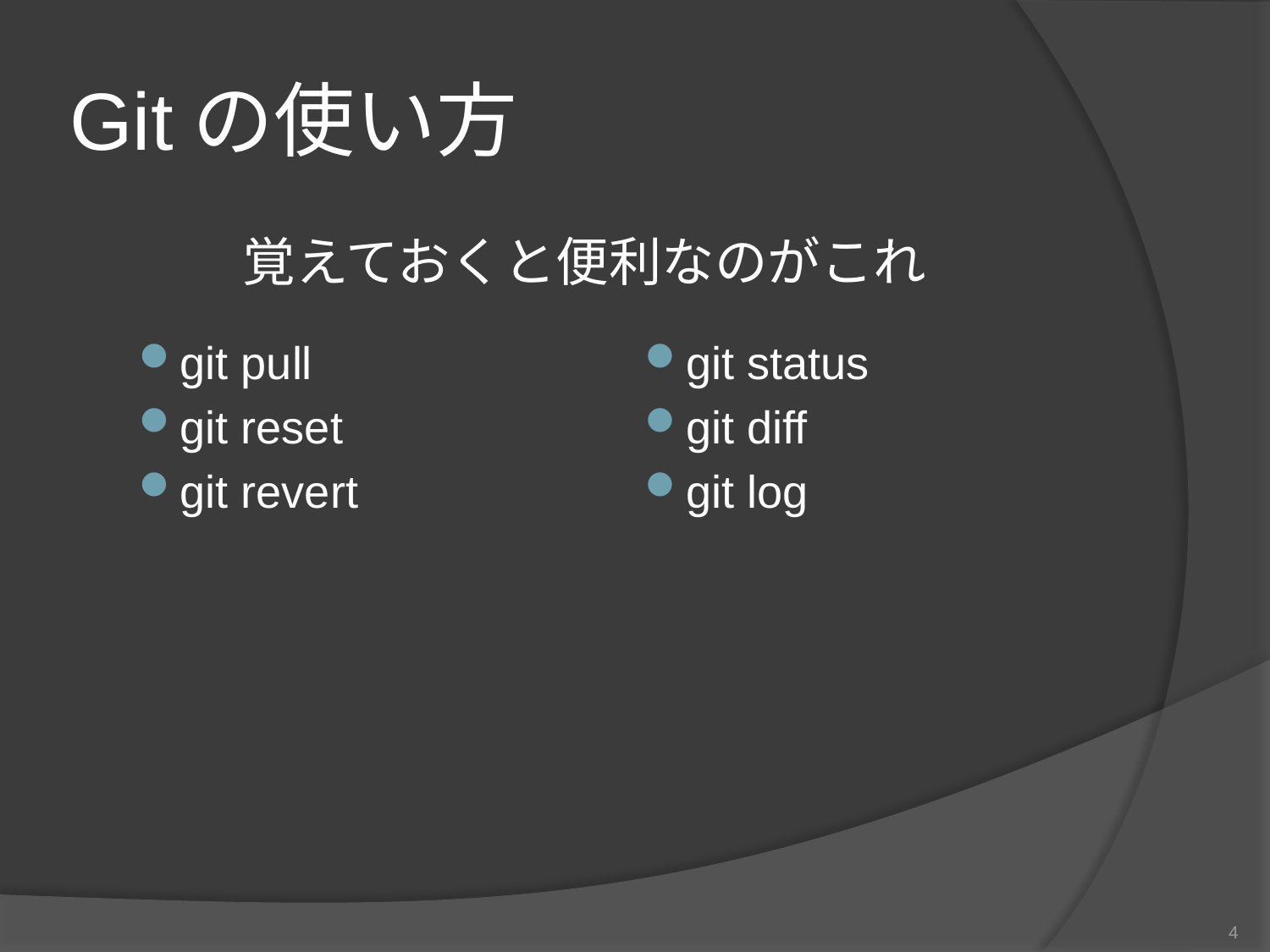

# Gitの使い方
覚えておくと便利なのがこれ
git pull
git reset
git revert

git status
git diff
git log
4